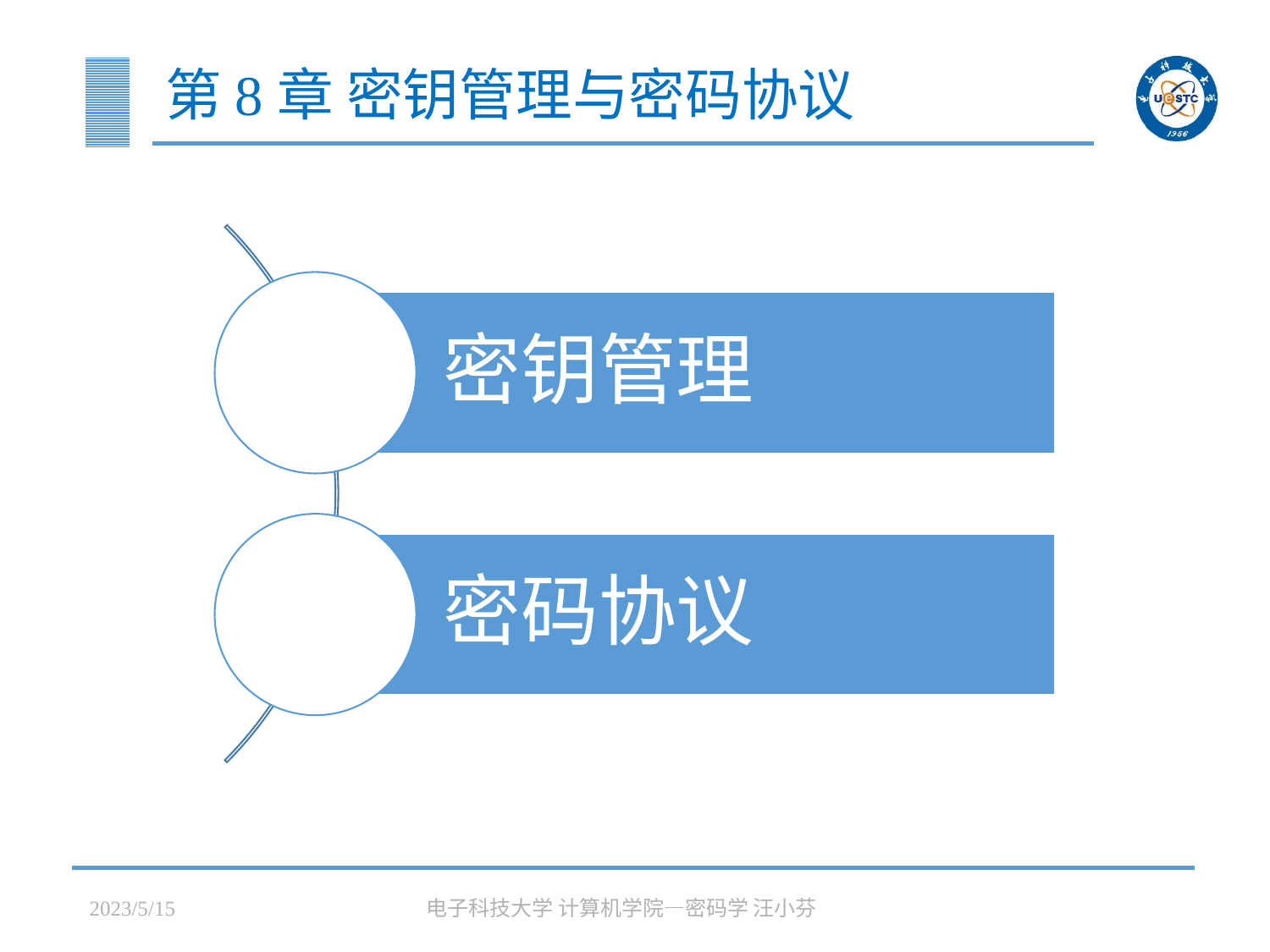

# 第8章 密钥管理与密码协议
密钥管理
密码协议
2023/5/15
电子科技大学 计算机学院—密码学 汪小芬